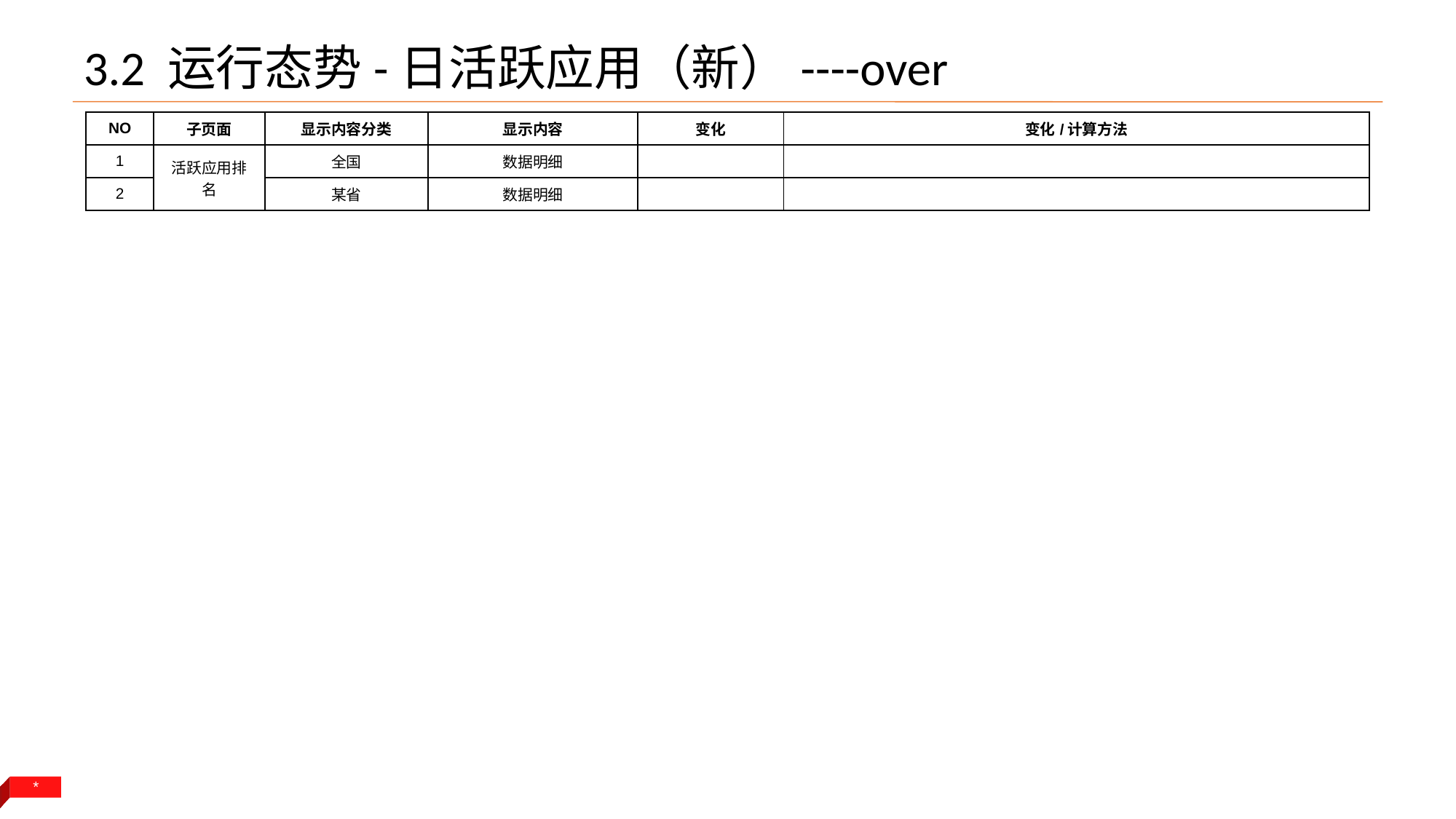

# 3.2 运行态势-日活跃应用（新）----over

| NO | 子页面 | 显示内容分类 | 显示内容 | 变化 | 变化/计算方法 |
| --- | --- | --- | --- | --- | --- |
| 1 | 活跃应用排名 | 全国 | 数据明细 |  |  |
| 2 |  | 某省 | 数据明细 |  |  |
*